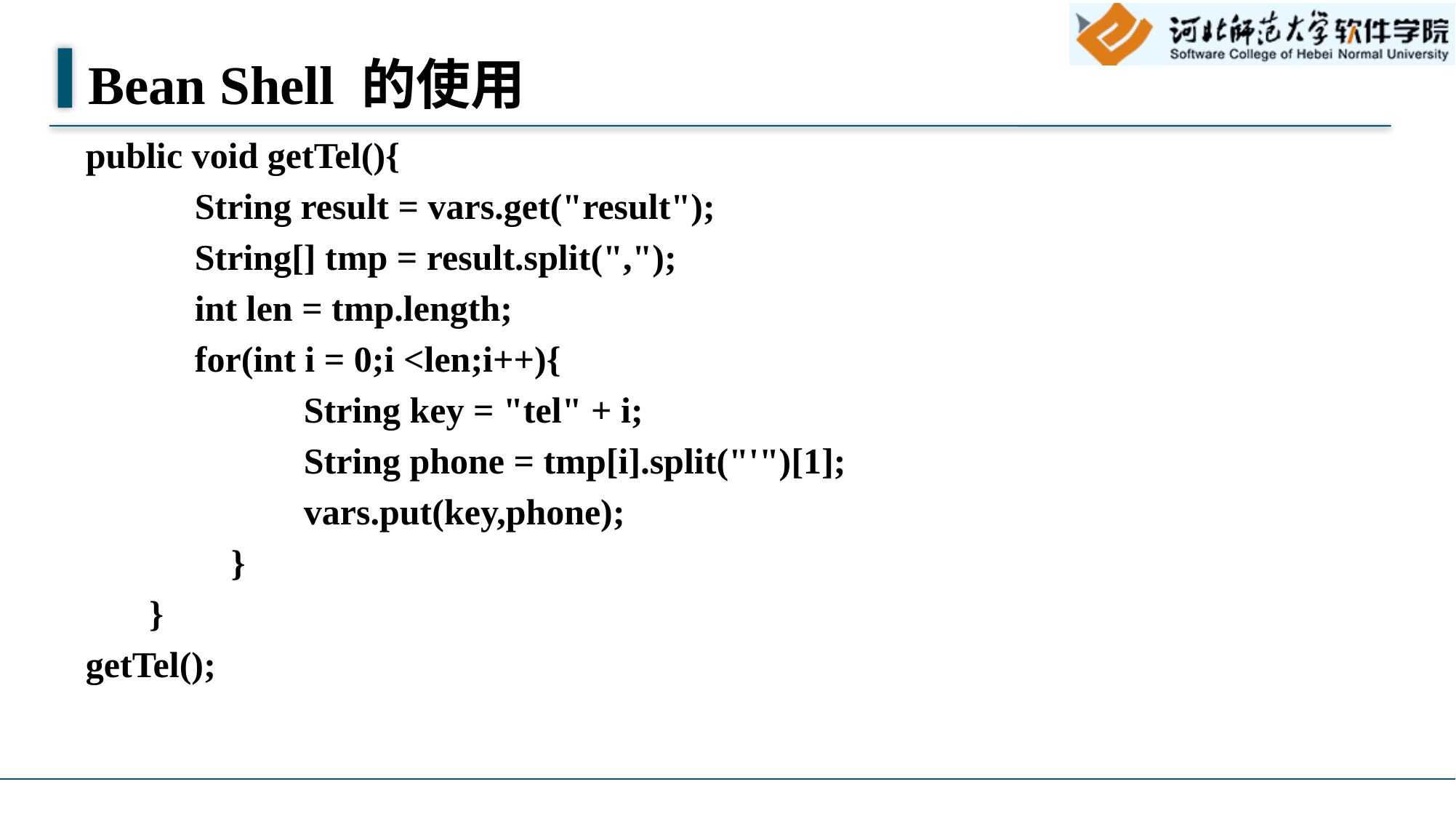

# Bean Shell 的使用
public void getTel(){
	String result = vars.get("result");
	String[] tmp = result.split(",");
	int len = tmp.length;
	for(int i = 0;i <len;i++){
		String key = "tel" + i;
		String phone = tmp[i].split("'")[1];
		vars.put(key,phone);
	    }
       }
getTel();